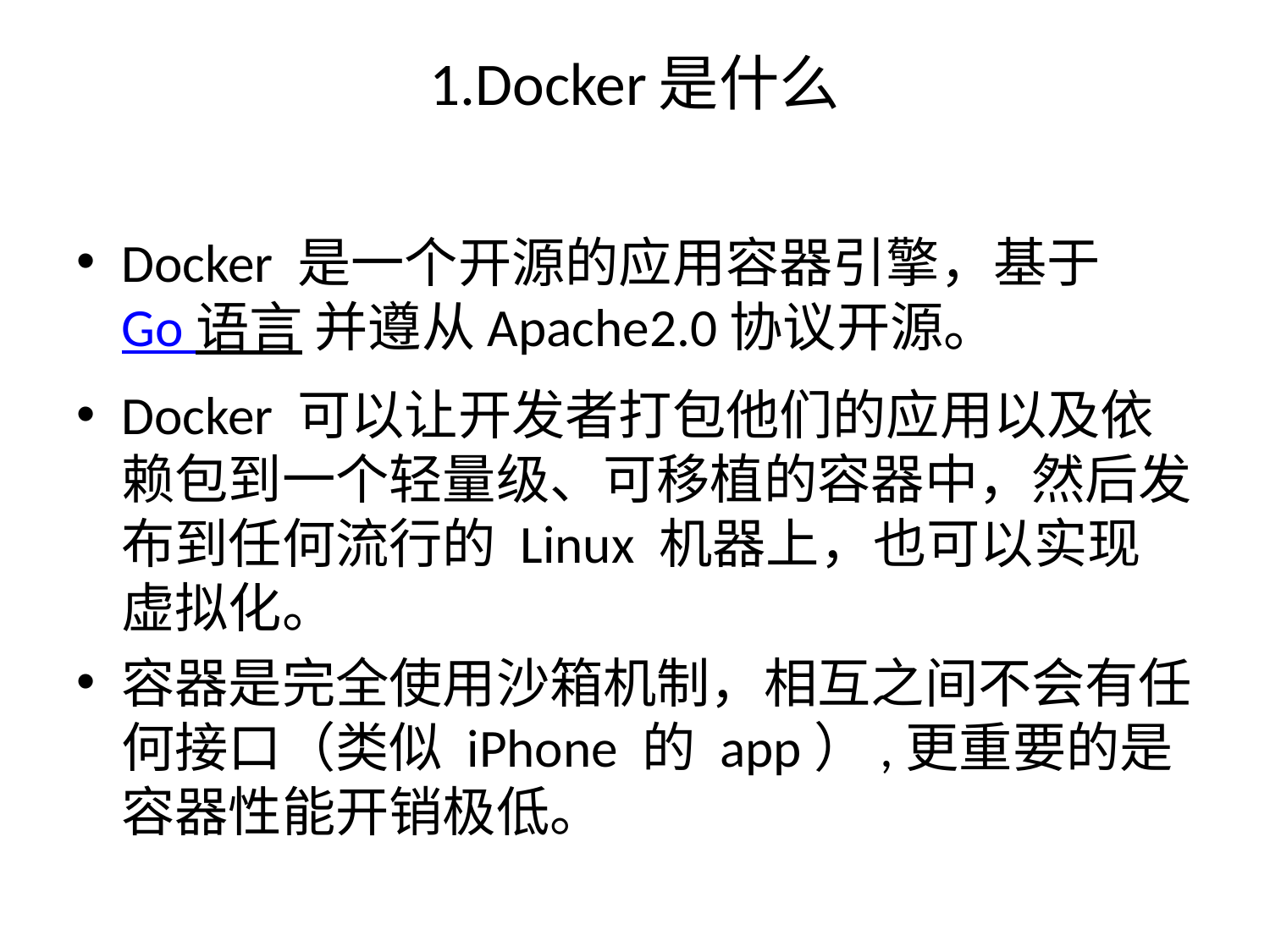

# 1.Docker是什么
Docker 是一个开源的应用容器引擎，基于 Go 语言 并遵从Apache2.0协议开源。
Docker 可以让开发者打包他们的应用以及依赖包到一个轻量级、可移植的容器中，然后发布到任何流行的 Linux 机器上，也可以实现虚拟化。
容器是完全使用沙箱机制，相互之间不会有任何接口（类似 iPhone 的 app）,更重要的是容器性能开销极低。